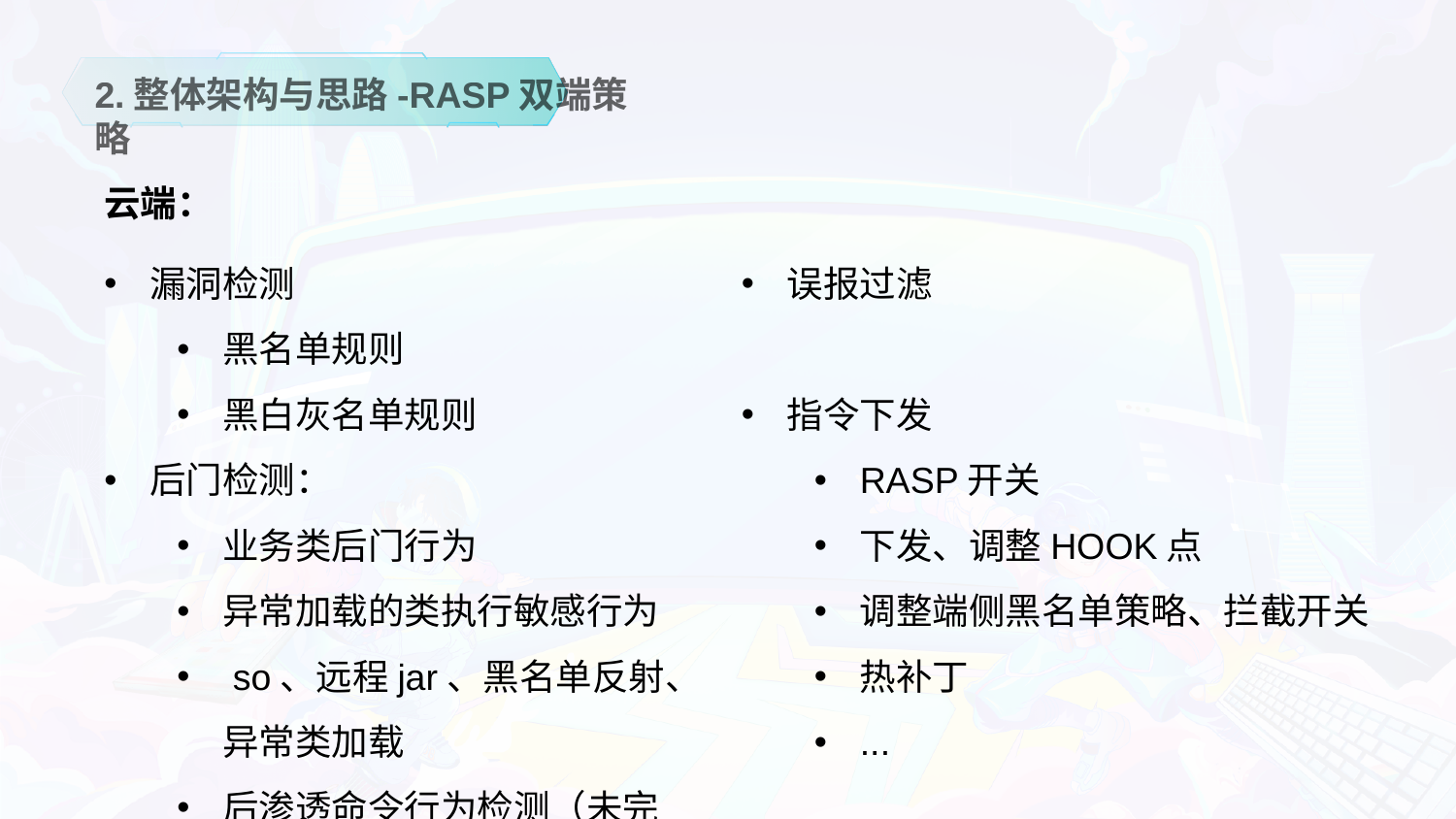

2.整体架构与思路-RASP双端策略
云端：
漏洞检测
黑名单规则
黑白灰名单规则
后门检测：
业务类后门行为
异常加载的类执行敏感行为
 so、远程jar、黑名单反射、异常类加载
后渗透命令行为检测（未完成）
误报过滤

指令下发
RASP开关
下发、调整HOOK点
调整端侧黑名单策略、拦截开关
热补丁
...